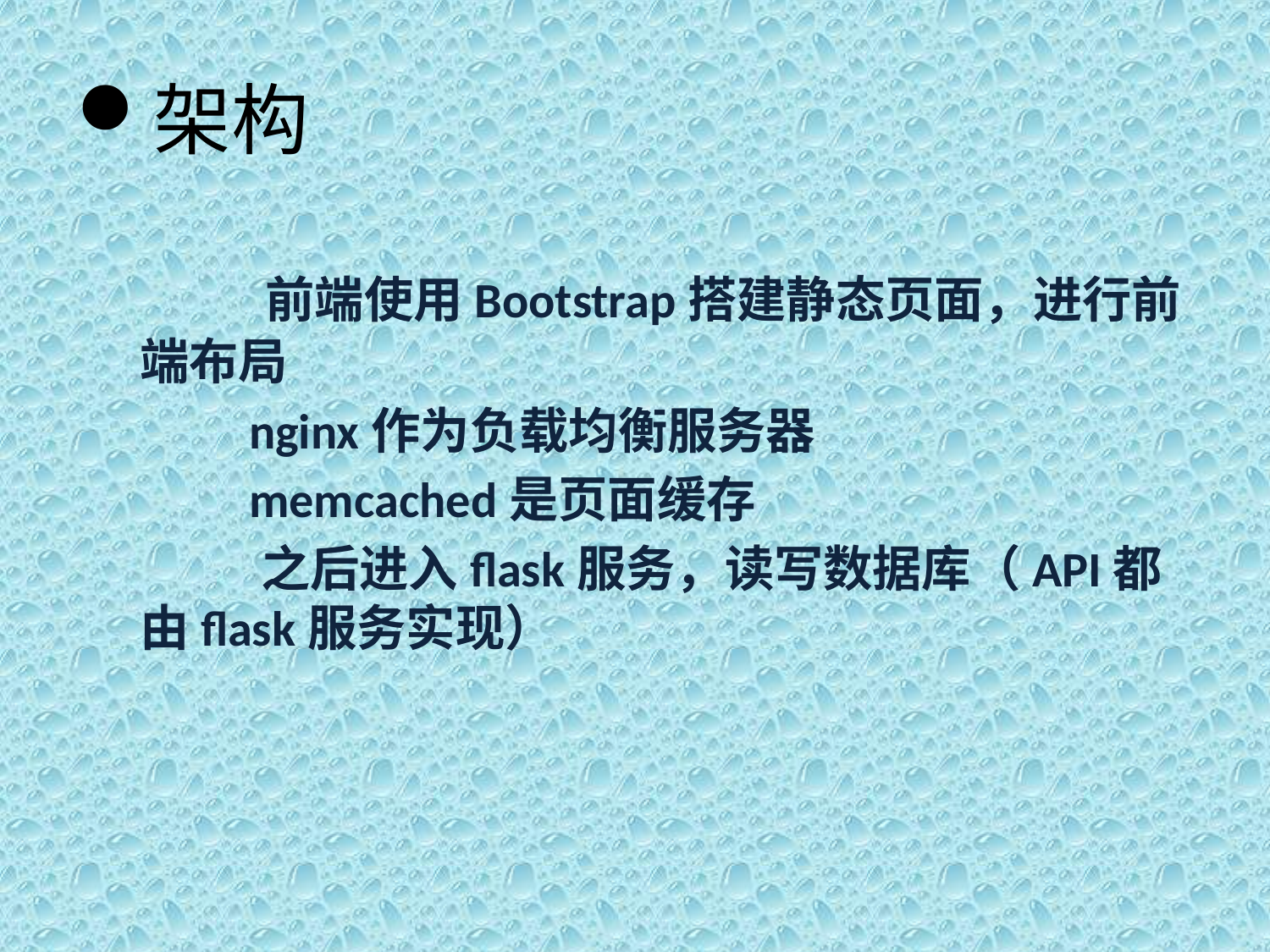

# 架构
           前端使用Bootstrap搭建静态页面，进行前端布局
              nginx作为负载均衡服务器
              memcached是页面缓存
              之后进入flask服务，读写数据库（API都由flask服务实现）